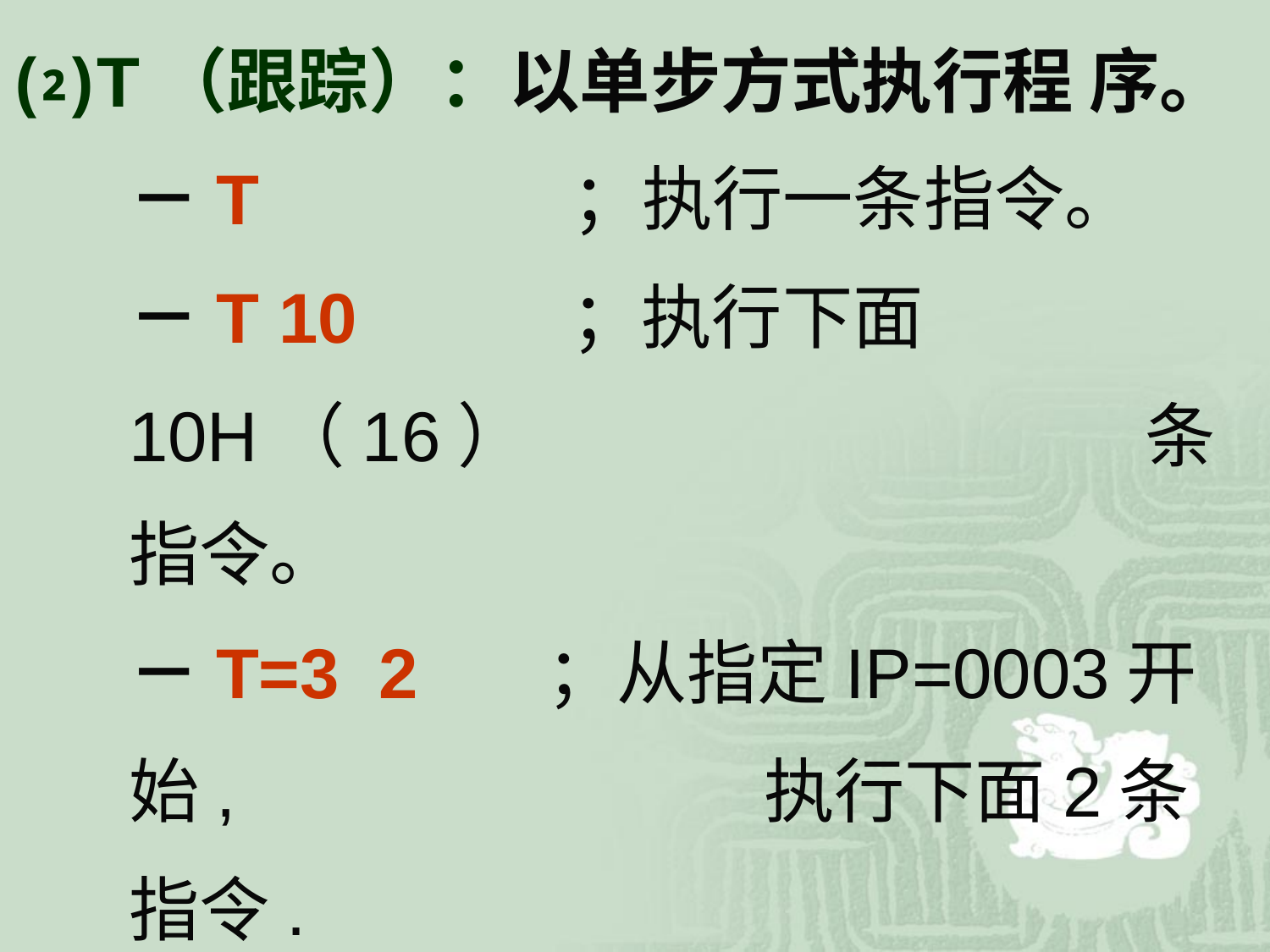

# ⑵T（跟踪）：以单步方式执行程 序。 －T               ；执行一条指令。 －T 10          ；执行下面10H（16）   					条指令。 －T=3  2 	 ；从指定IP=0003开始,					执行下面2条指令.